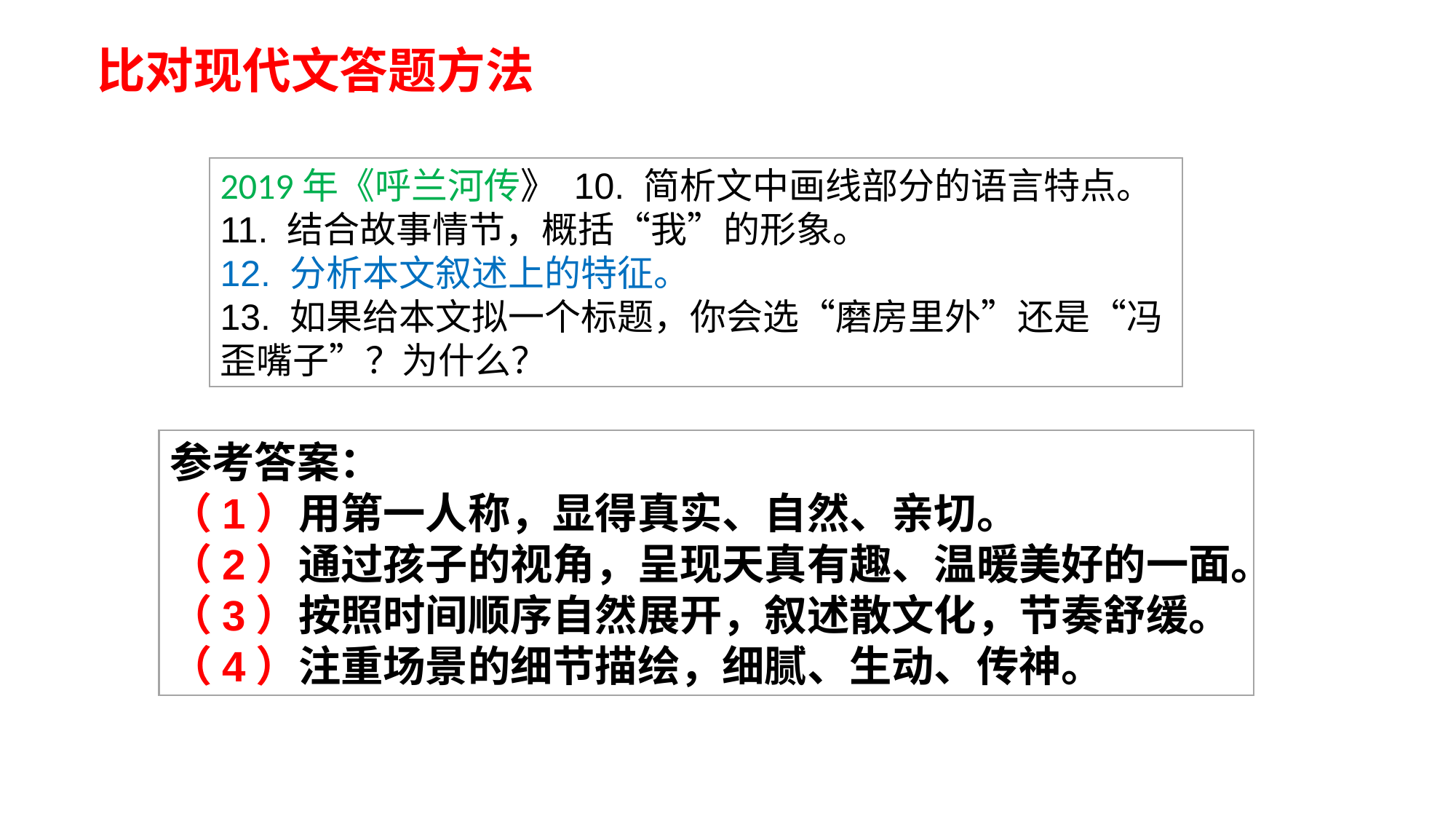

比对现代文答题方法
2019年《呼兰河传》 10. 简析文中画线部分的语言特点。
11. 结合故事情节，概括“我”的形象。
12. 分析本文叙述上的特征。
13. 如果给本文拟一个标题，你会选“磨房里外”还是“冯歪嘴子”？为什么？
参考答案：
（1）用第一人称，显得真实、自然、亲切。
（2）通过孩子的视角，呈现天真有趣、温暖美好的一面。
（3）按照时间顺序自然展开，叙述散文化，节奏舒缓。
（4）注重场景的细节描绘，细腻、生动、传神。